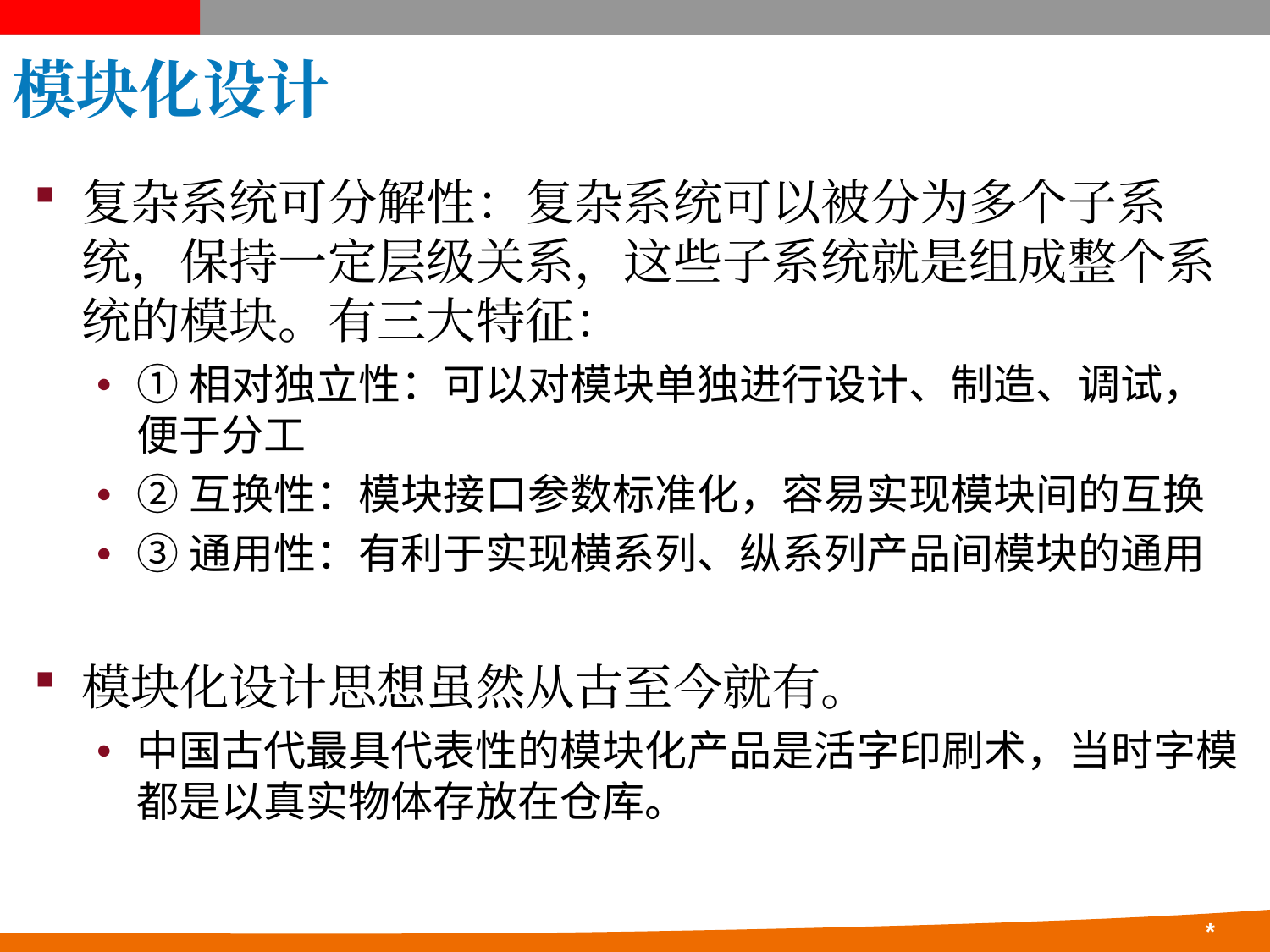

# 模块化设计
复杂系统可分解性：复杂系统可以被分为多个子系统，保持一定层级关系，这些子系统就是组成整个系统的模块。有三大特征：
①相对独立性：可以对模块单独进行设计、制造、调试，便于分工
②互换性：模块接口参数标准化，容易实现模块间的互换
③通用性：有利于实现横系列、纵系列产品间模块的通用

模块化设计思想虽然从古至今就有。
中国古代最具代表性的模块化产品是活字印刷术，当时字模都是以真实物体存放在仓库。